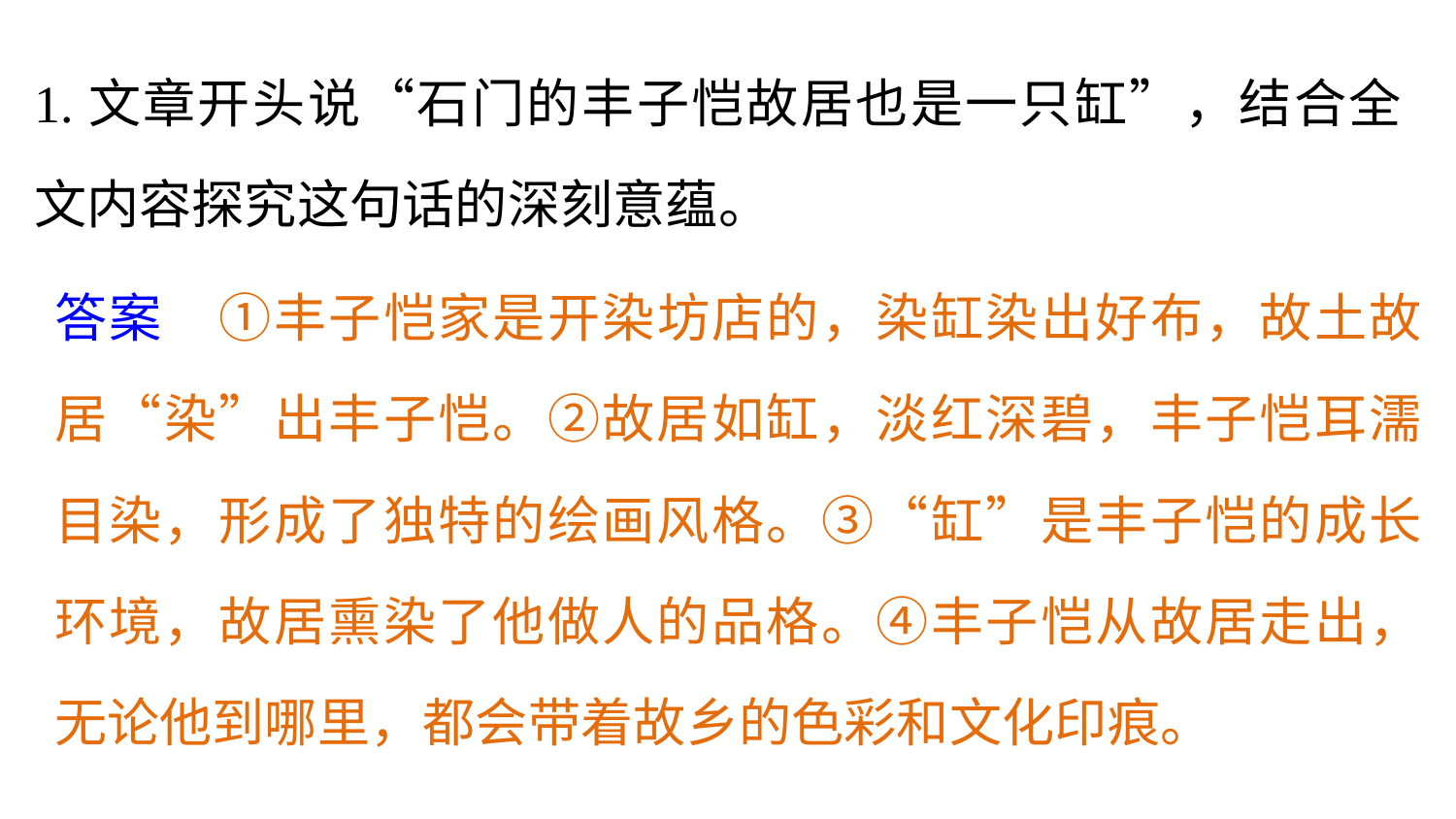

1.文章开头说“石门的丰子恺故居也是一只缸”，结合全文内容探究这句话的深刻意蕴。
答案　①丰子恺家是开染坊店的，染缸染出好布，故土故居“染”出丰子恺。②故居如缸，淡红深碧，丰子恺耳濡目染，形成了独特的绘画风格。③“缸”是丰子恺的成长环境，故居熏染了他做人的品格。④丰子恺从故居走出，无论他到哪里，都会带着故乡的色彩和文化印痕。